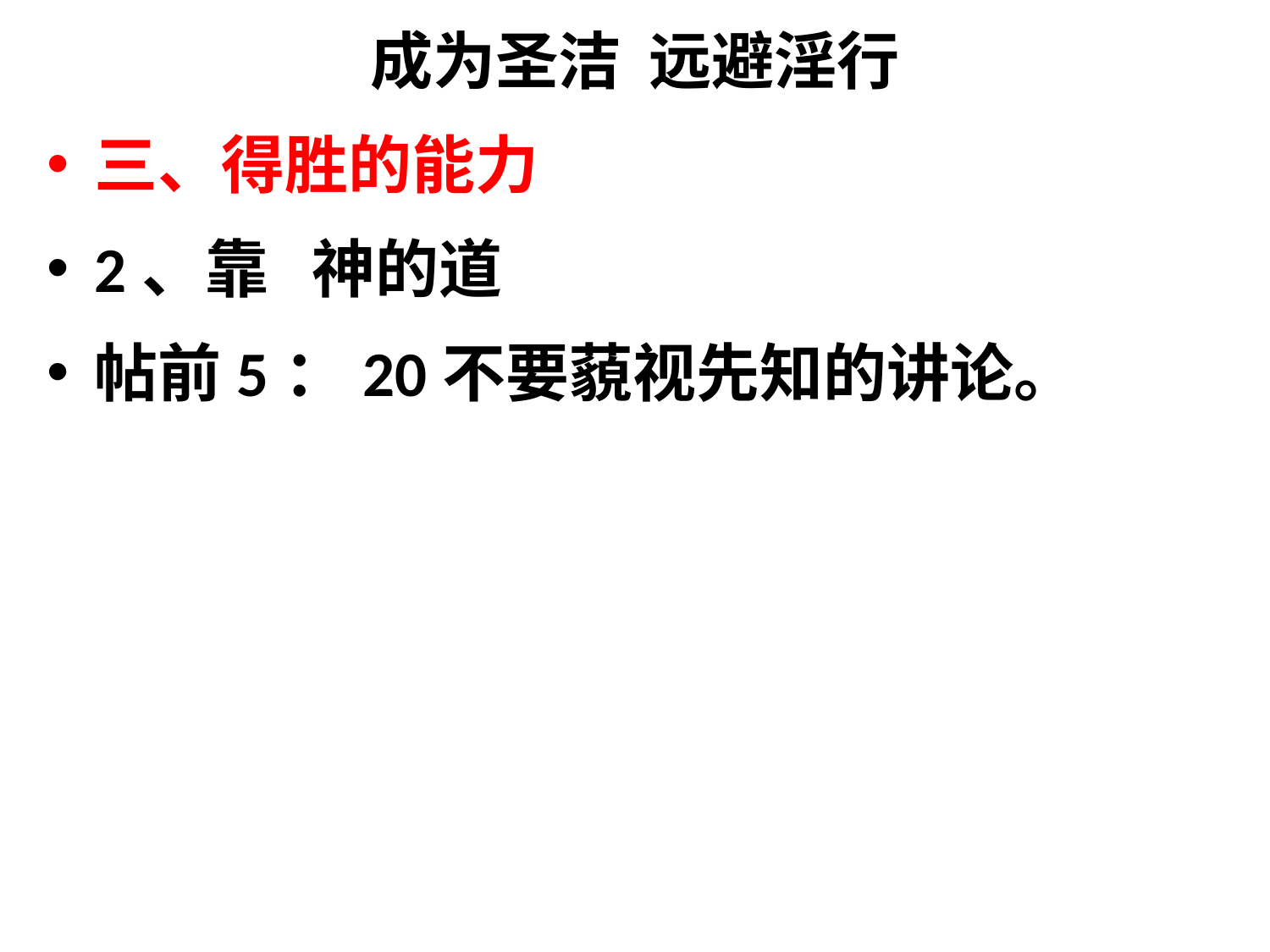

# 成为圣洁  远避淫行
三、得胜的能力
2、靠   神的道
帖前5：20不要藐视先知的讲论。